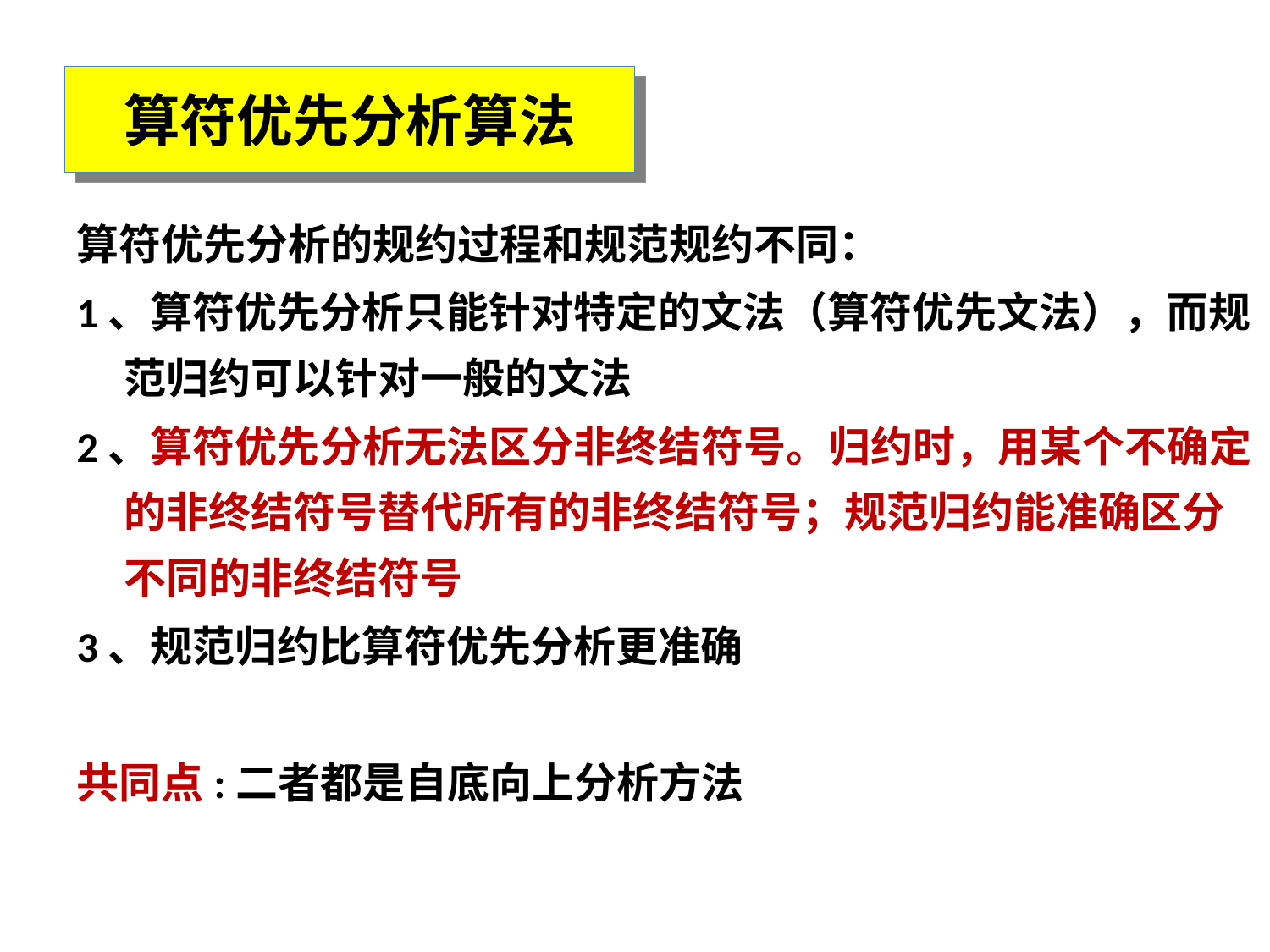

# 算符优先分析算法
算符优先分析的规约过程和规范规约不同：
1、算符优先分析只能针对特定的文法（算符优先文法），而规范归约可以针对一般的文法
2、算符优先分析无法区分非终结符号。归约时，用某个不确定的非终结符号替代所有的非终结符号；规范归约能准确区分不同的非终结符号
3、规范归约比算符优先分析更准确

共同点:二者都是自底向上分析方法